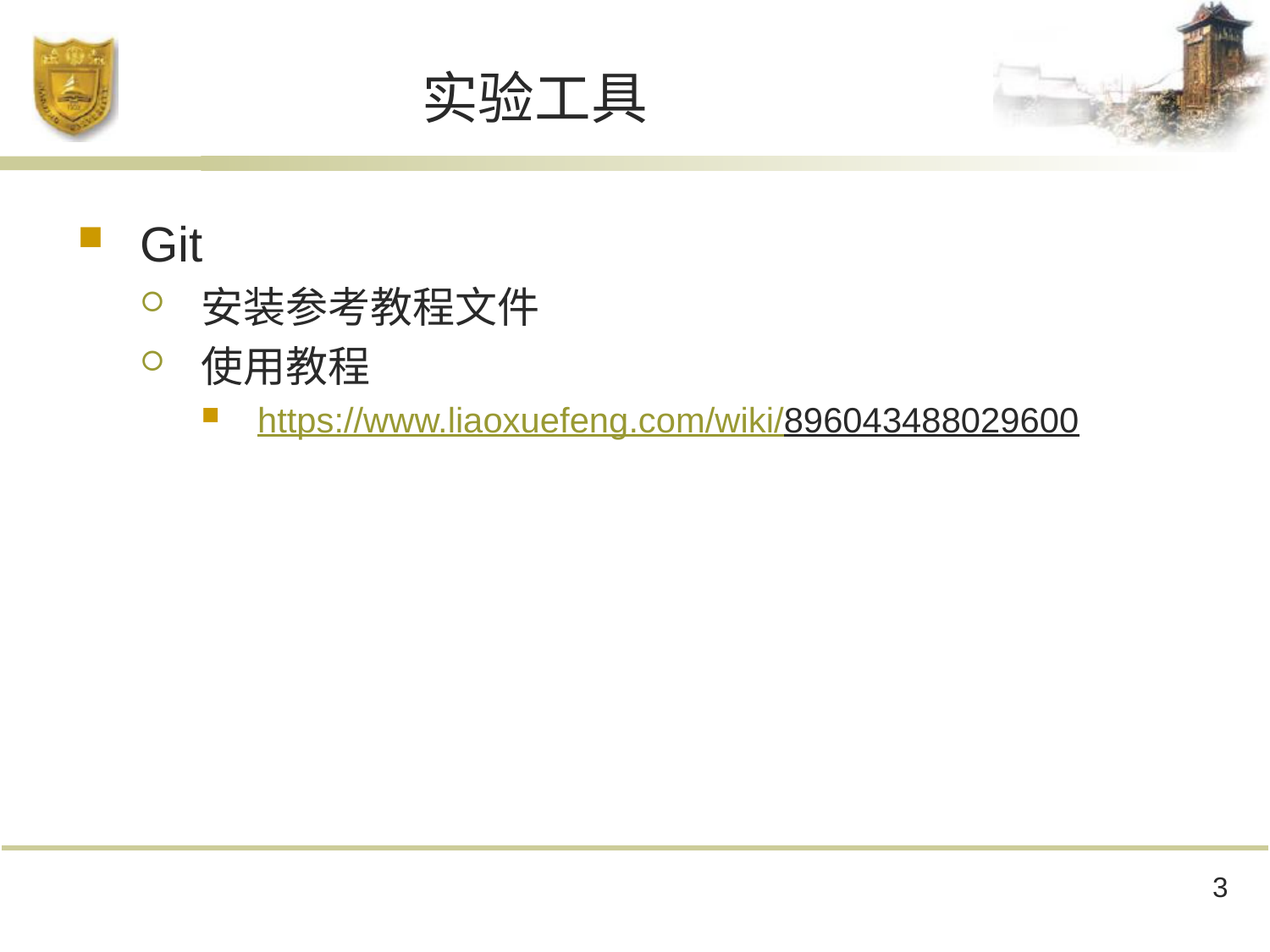

# 实验工具
Git
安装参考教程文件
使用教程
https://www.liaoxuefeng.com/wiki/896043488029600
3